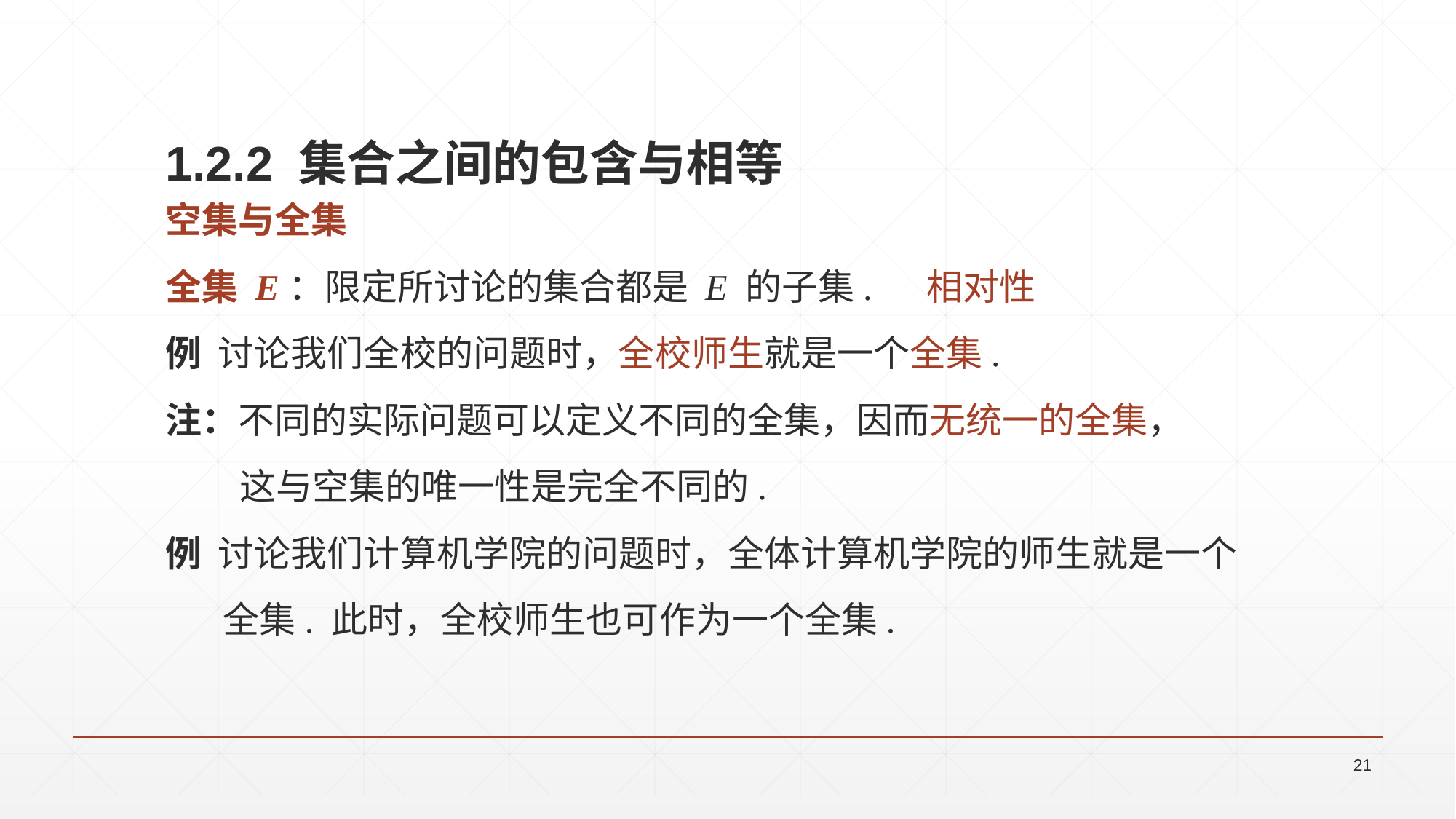

1.2.2 集合之间的包含与相等
空集与全集
全集 E：限定所讨论的集合都是 E 的子集.     相对性
例  讨论我们全校的问题时，全校师生就是一个全集.
注：不同的实际问题可以定义不同的全集，因而无统一的全集，
        这与空集的唯一性是完全不同的.
例  讨论我们计算机学院的问题时，全体计算机学院的师生就是一个
      全集. 此时，全校师生也可作为一个全集.
21